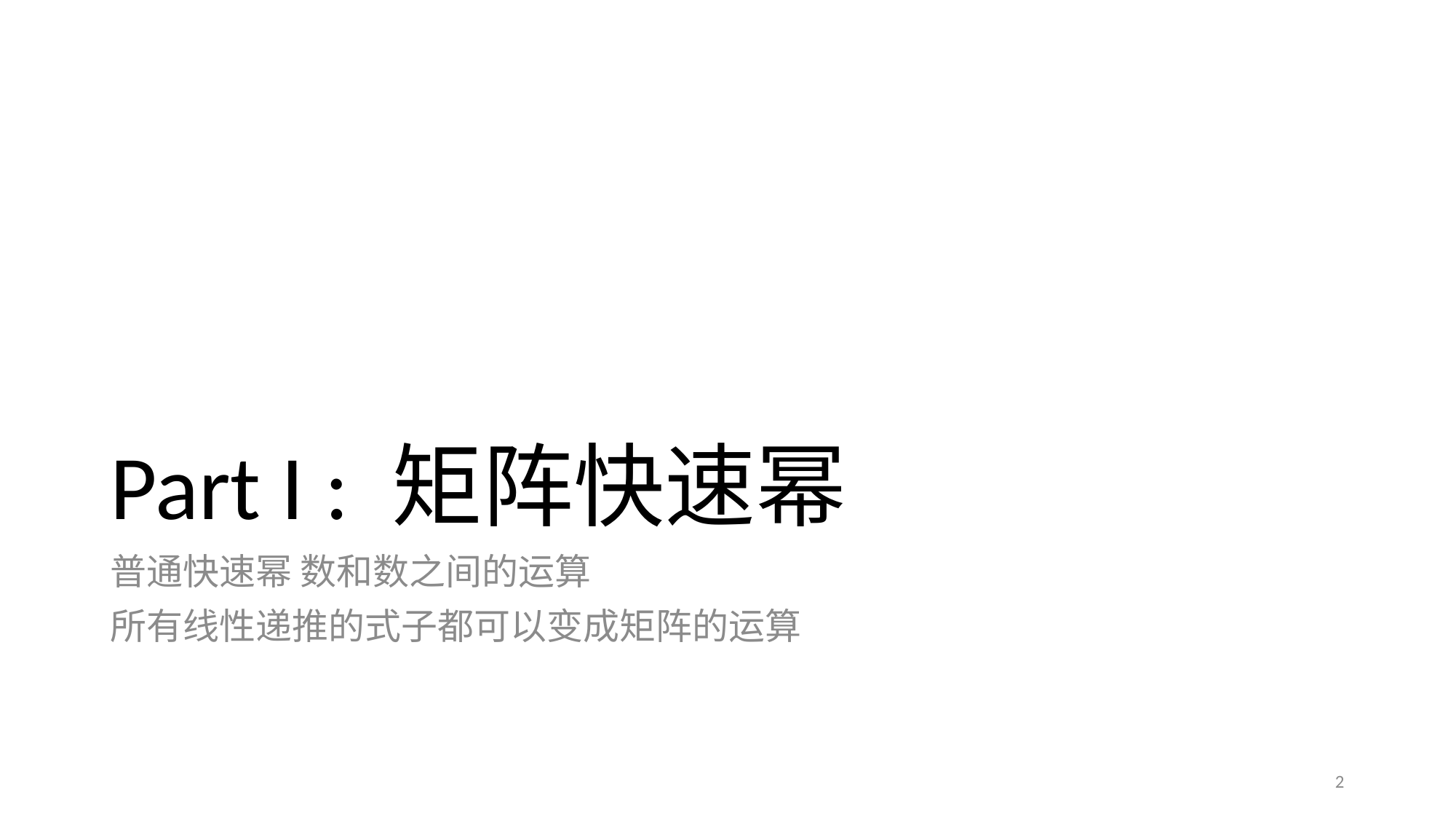

# Part I : 矩阵快速幂
普通快速幂 数和数之间的运算
所有线性递推的式子都可以变成矩阵的运算
2